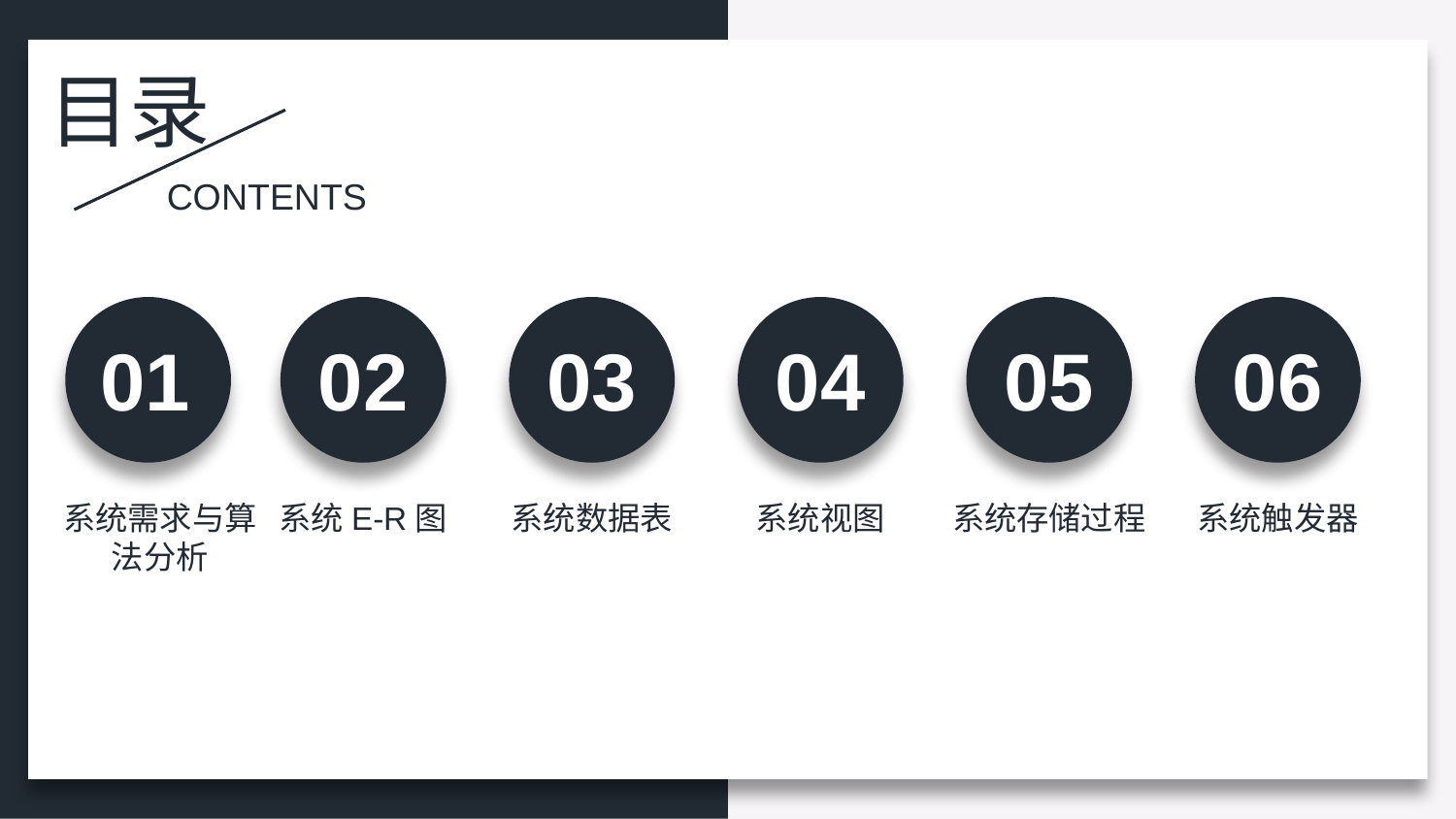

目录
CONTENTS

01
系统需求与算法分析

02
系统E-R图

03
系统数据表

04
系统视图

05
系统存储过程

06
系统触发器
06